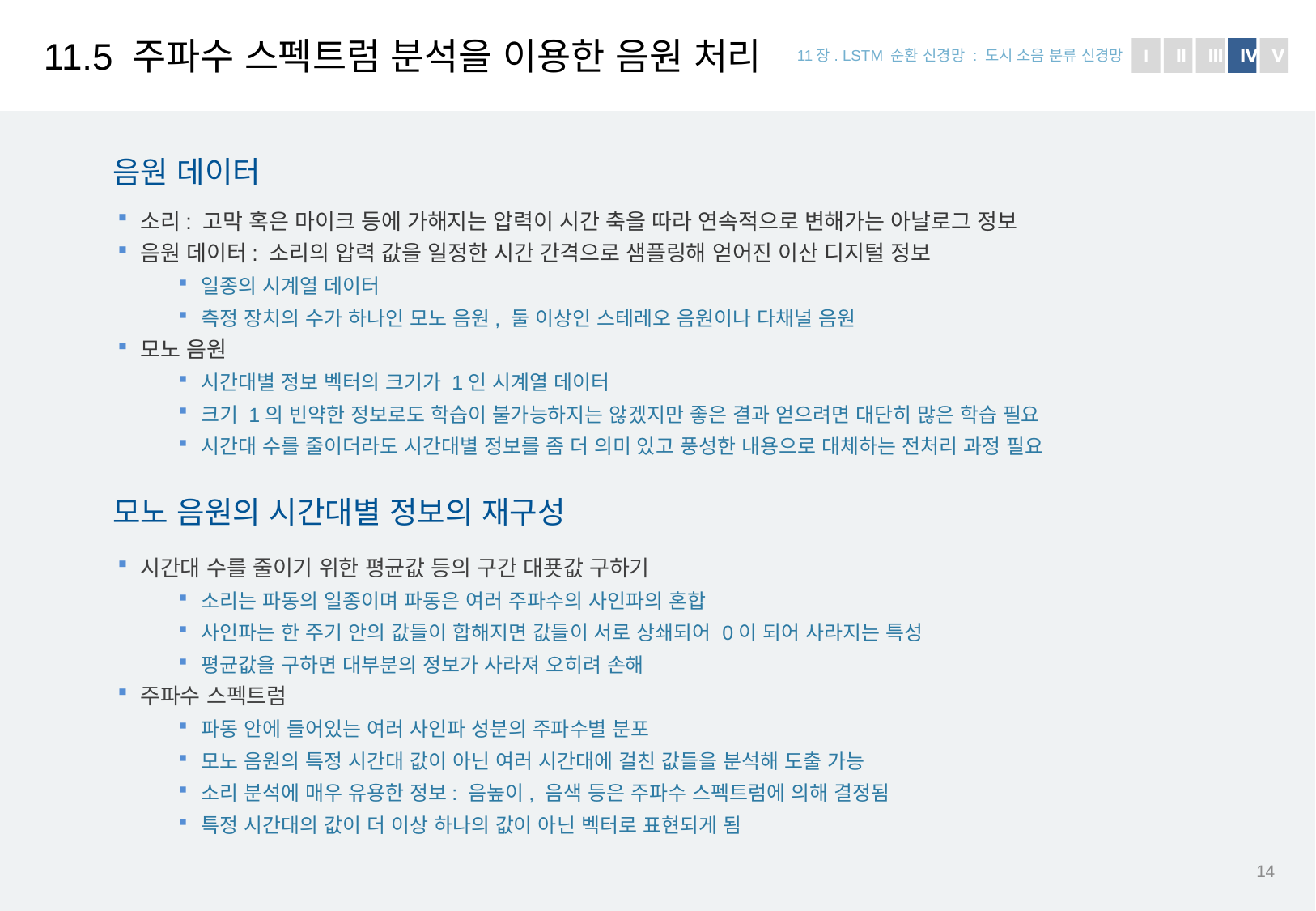

# 11.5 주파수 스펙트럼 분석을 이용한 음원 처리
11장. LSTM 순환 신경망 : 도시 소음 분류 신경망
I
Ⅱ
Ⅲ
Ⅳ
Ⅴ
음원 데이터
Ⅳ
소리: 고막 혹은 마이크 등에 가해지는 압력이 시간 축을 따라 연속적으로 변해가는 아날로그 정보
음원 데이터: 소리의 압력 값을 일정한 시간 간격으로 샘플링해 얻어진 이산 디지털 정보
일종의 시계열 데이터
측정 장치의 수가 하나인 모노 음원, 둘 이상인 스테레오 음원이나 다채널 음원
모노 음원
시간대별 정보 벡터의 크기가 1인 시계열 데이터
크기 1의 빈약한 정보로도 학습이 불가능하지는 않겠지만 좋은 결과 얻으려면 대단히 많은 학습 필요
시간대 수를 줄이더라도 시간대별 정보를 좀 더 의미 있고 풍성한 내용으로 대체하는 전처리 과정 필요
모노 음원의 시간대별 정보의 재구성
시간대 수를 줄이기 위한 평균값 등의 구간 대푯값 구하기
소리는 파동의 일종이며 파동은 여러 주파수의 사인파의 혼합
사인파는 한 주기 안의 값들이 합해지면 값들이 서로 상쇄되어 0이 되어 사라지는 특성
평균값을 구하면 대부분의 정보가 사라져 오히려 손해
주파수 스펙트럼
파동 안에 들어있는 여러 사인파 성분의 주파수별 분포
모노 음원의 특정 시간대 값이 아닌 여러 시간대에 걸친 값들을 분석해 도출 가능
소리 분석에 매우 유용한 정보: 음높이, 음색 등은 주파수 스펙트럼에 의해 결정됨
특정 시간대의 값이 더 이상 하나의 값이 아닌 벡터로 표현되게 됨
14